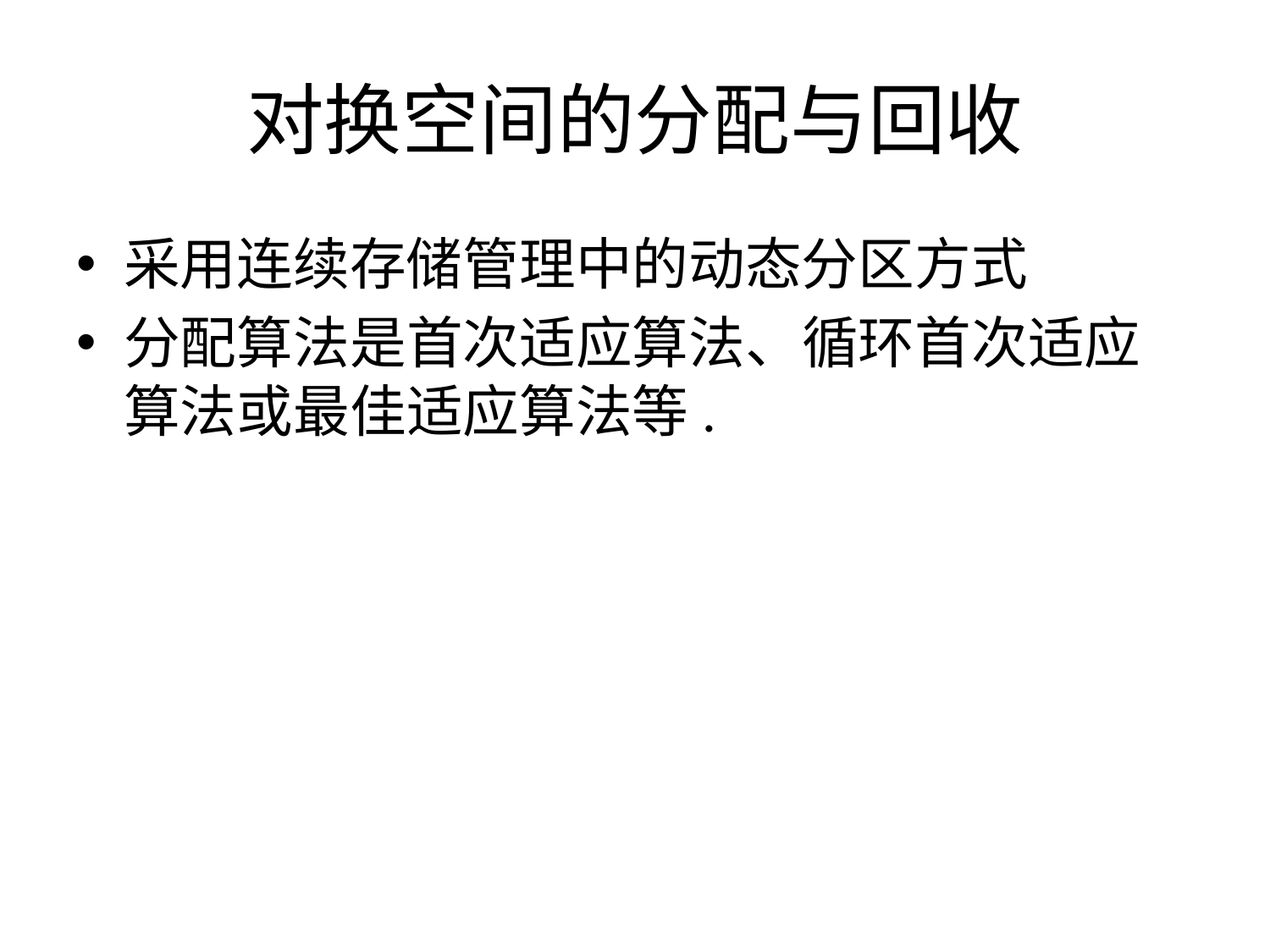

# 对换空间的分配与回收
采用连续存储管理中的动态分区方式
分配算法是首次适应算法、循环首次适应算法或最佳适应算法等.